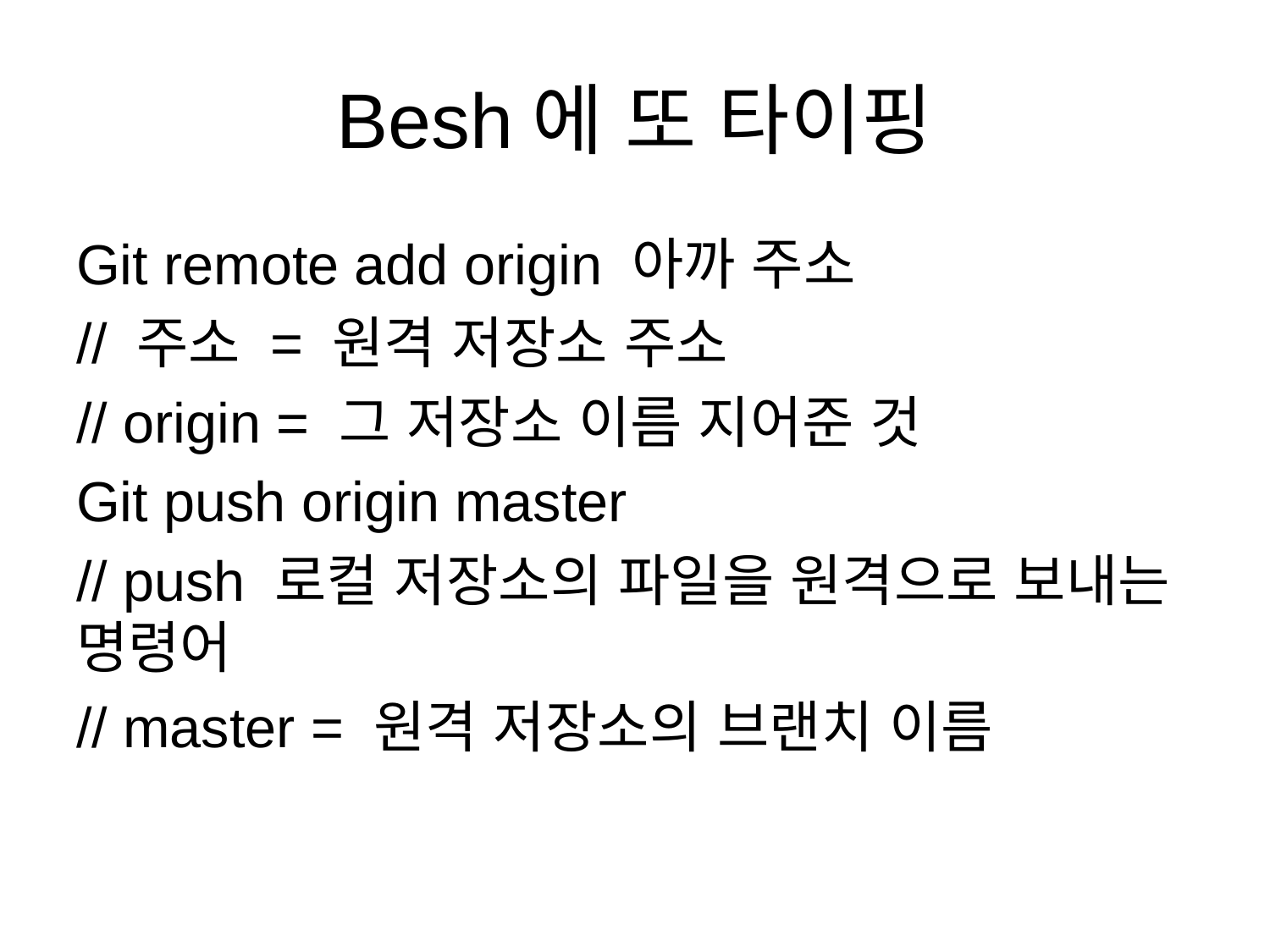

# Besh에 또 타이핑
Git remote add origin 아까 주소
// 주소 = 원격 저장소 주소
// origin = 그 저장소 이름 지어준 것
Git push origin master
// push 로컬 저장소의 파일을 원격으로 보내는 명령어
// master = 원격 저장소의 브랜치 이름